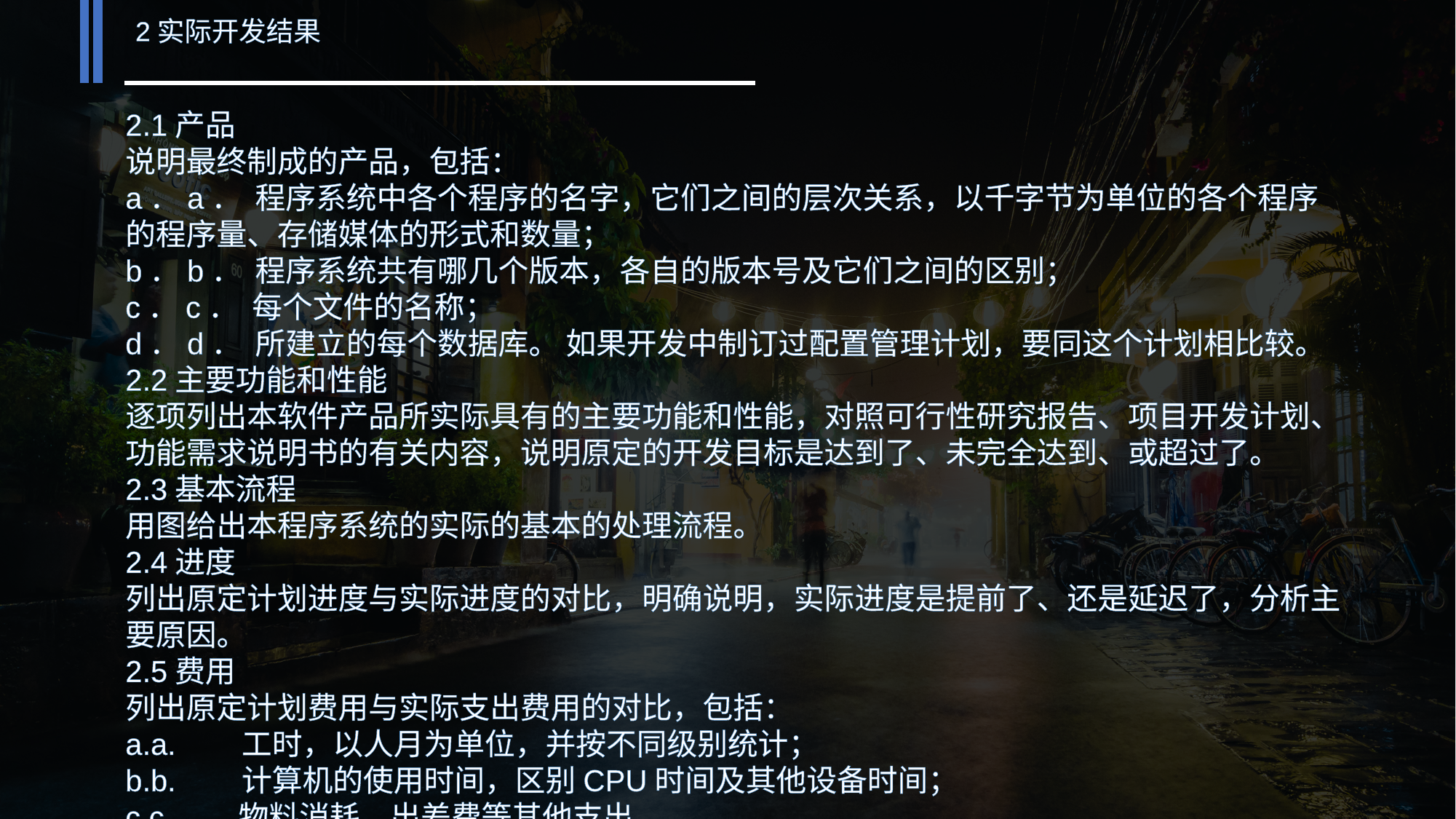

2实际开发结果
2.1产品
说明最终制成的产品，包括：
a．a．  程序系统中各个程序的名字，它们之间的层次关系，以千字节为单位的各个程序的程序量、存储媒体的形式和数量；
b．b．  程序系统共有哪几个版本，各自的版本号及它们之间的区别；
c．c．  每个文件的名称；
d．d．  所建立的每个数据库。 如果开发中制订过配置管理计划，要同这个计划相比较。
2.2主要功能和性能
逐项列出本软件产品所实际具有的主要功能和性能，对照可行性研究报告、项目开发计划、功能需求说明书的有关内容，说明原定的开发目标是达到了、未完全达到、或超过了。
2.3基本流程
用图给出本程序系统的实际的基本的处理流程。
2.4进度
列出原定计划进度与实际进度的对比，明确说明，实际进度是提前了、还是延迟了，分析主要原因。
2.5费用
列出原定计划费用与实际支出费用的对比，包括：
a.a.       工时，以人月为单位，并按不同级别统计；
b.b.       计算机的使用时间，区别CPU时间及其他设备时间；
c.c.       物料消耗、出差费等其他支出。
明确说明，经费是超出了、还是节余了，分析其主要原因。